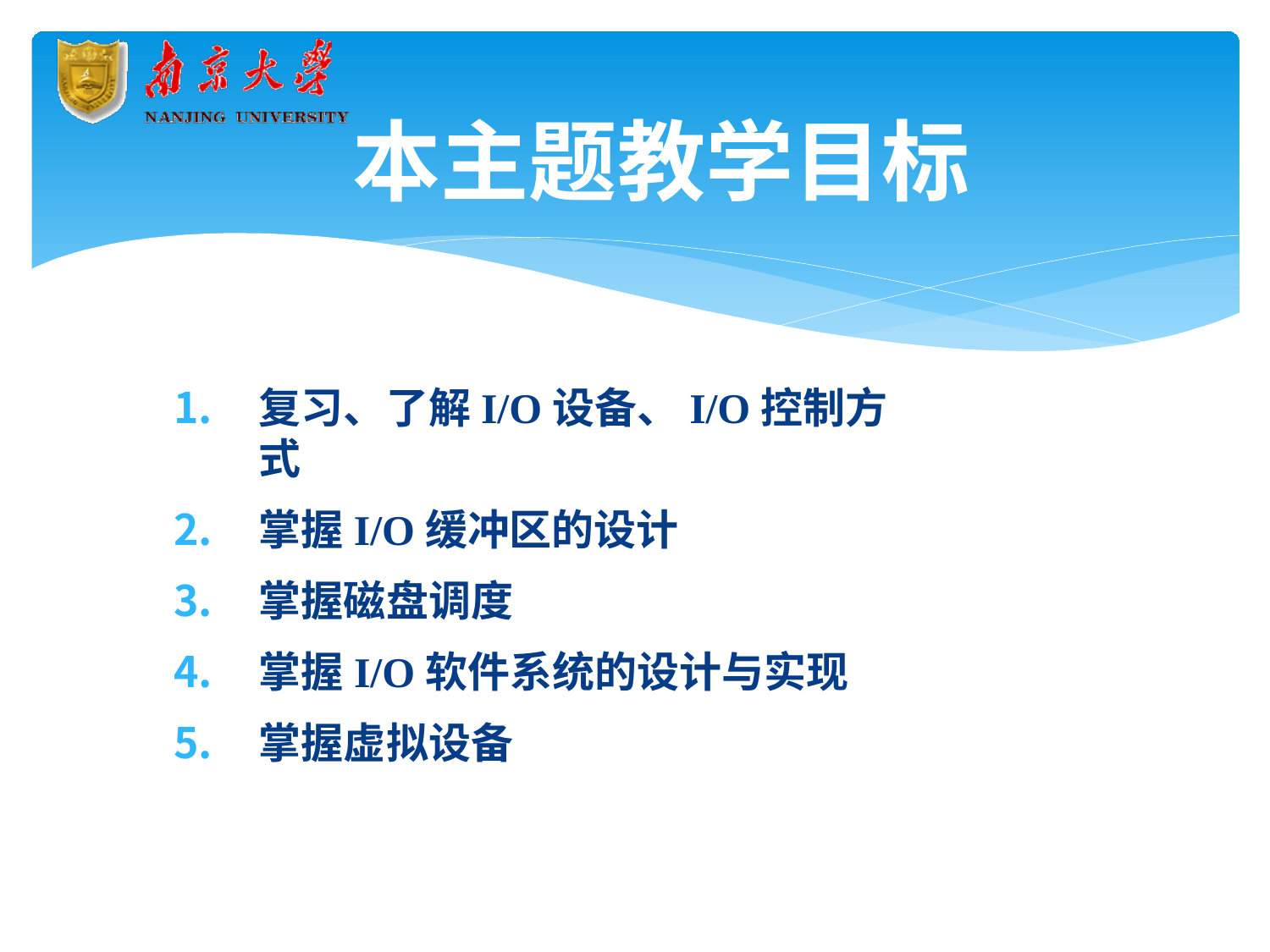

# 本主题教学目标
复习、了解I/O设备、I/O控制方式
掌握I/O缓冲区的设计
掌握磁盘调度
掌握I/O软件系统的设计与实现
掌握虚拟设备